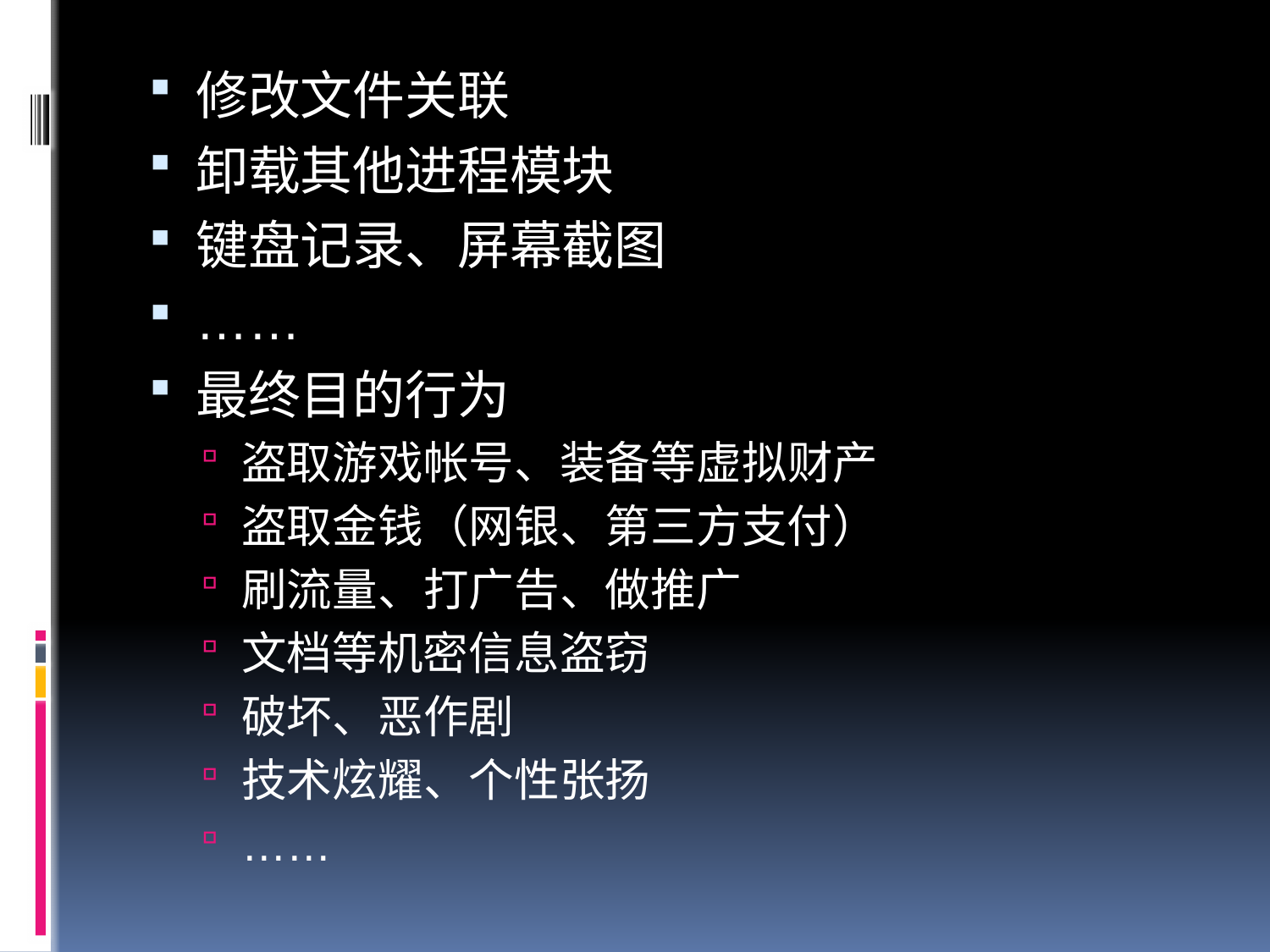

修改文件关联
卸载其他进程模块
键盘记录、屏幕截图
……
最终目的行为
盗取游戏帐号、装备等虚拟财产
盗取金钱（网银、第三方支付）
刷流量、打广告、做推广
文档等机密信息盗窃
破坏、恶作剧
技术炫耀、个性张扬
……